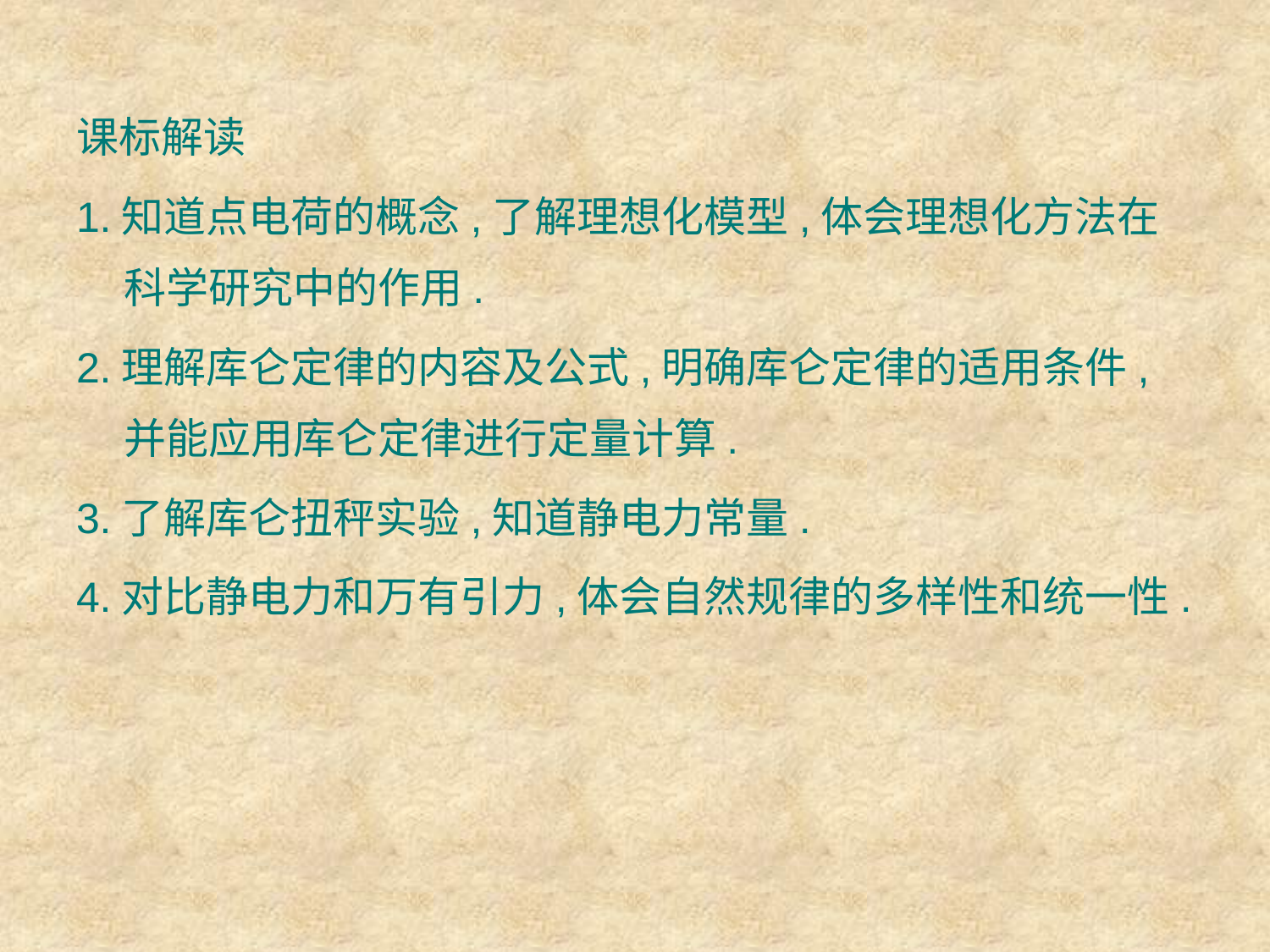

课标解读
1.知道点电荷的概念,了解理想化模型,体会理想化方法在科学研究中的作用.
2.理解库仑定律的内容及公式,明确库仑定律的适用条件,并能应用库仑定律进行定量计算.
3.了解库仑扭秤实验,知道静电力常量.
4.对比静电力和万有引力,体会自然规律的多样性和统一性.